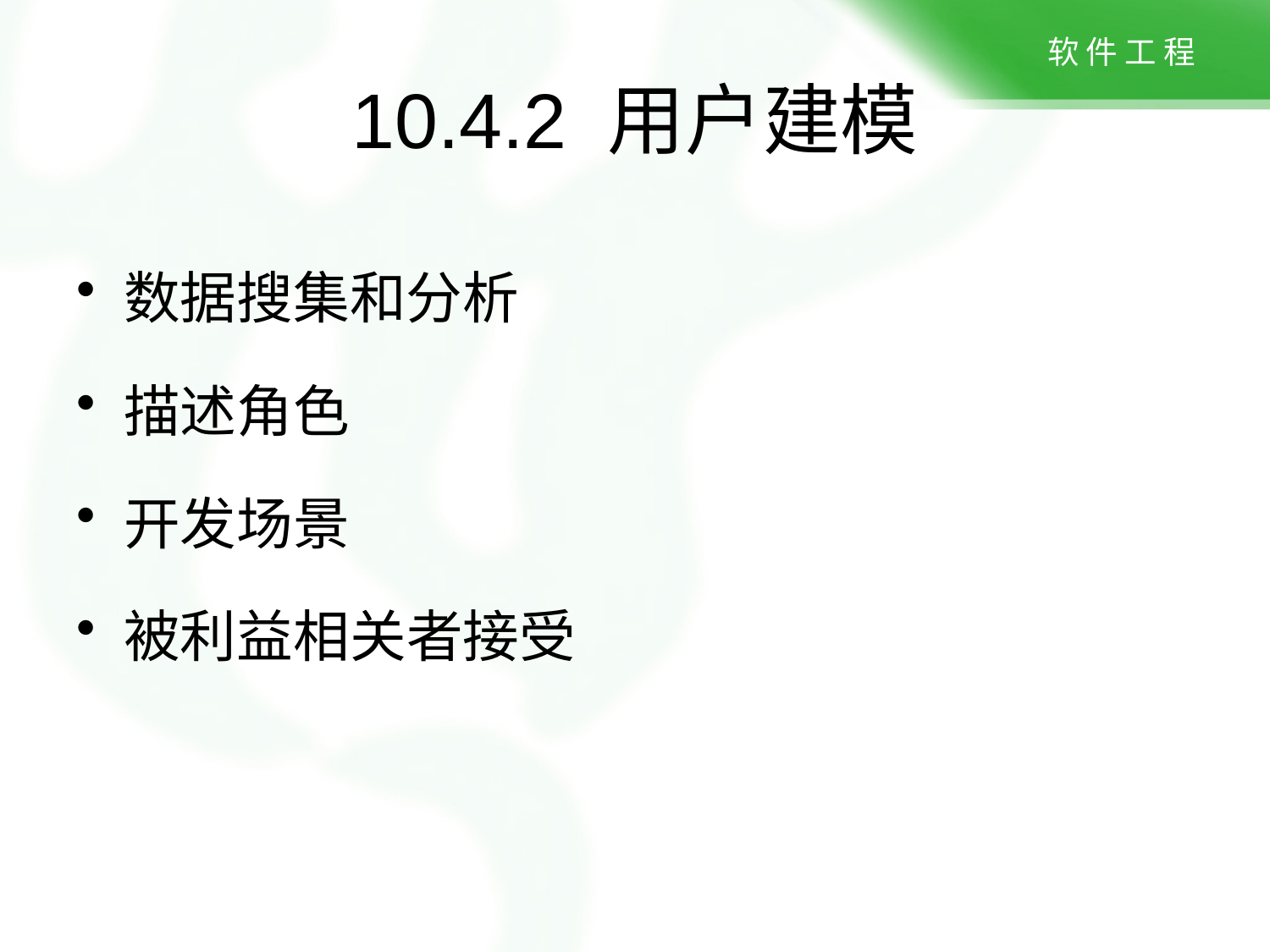

# 10.4.2 用户建模
数据搜集和分析
描述角色
开发场景
被利益相关者接受